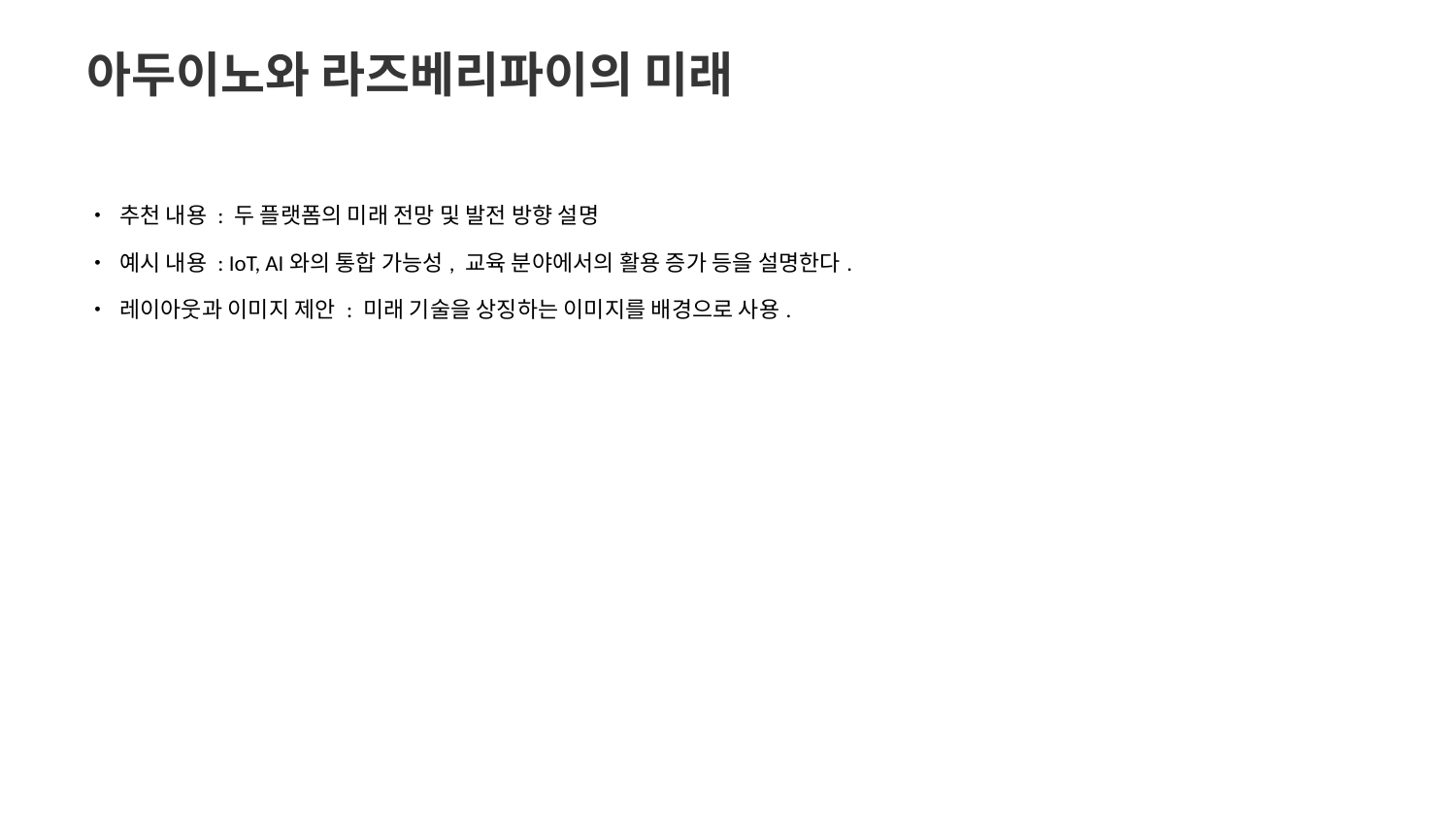

아두이노와 라즈베리파이의 미래
• 추천 내용 : 두 플랫폼의 미래 전망 및 발전 방향 설명
• 예시 내용 : IoT, AI와의 통합 가능성, 교육 분야에서의 활용 증가 등을 설명한다.
• 레이아웃과 이미지 제안 : 미래 기술을 상징하는 이미지를 배경으로 사용.